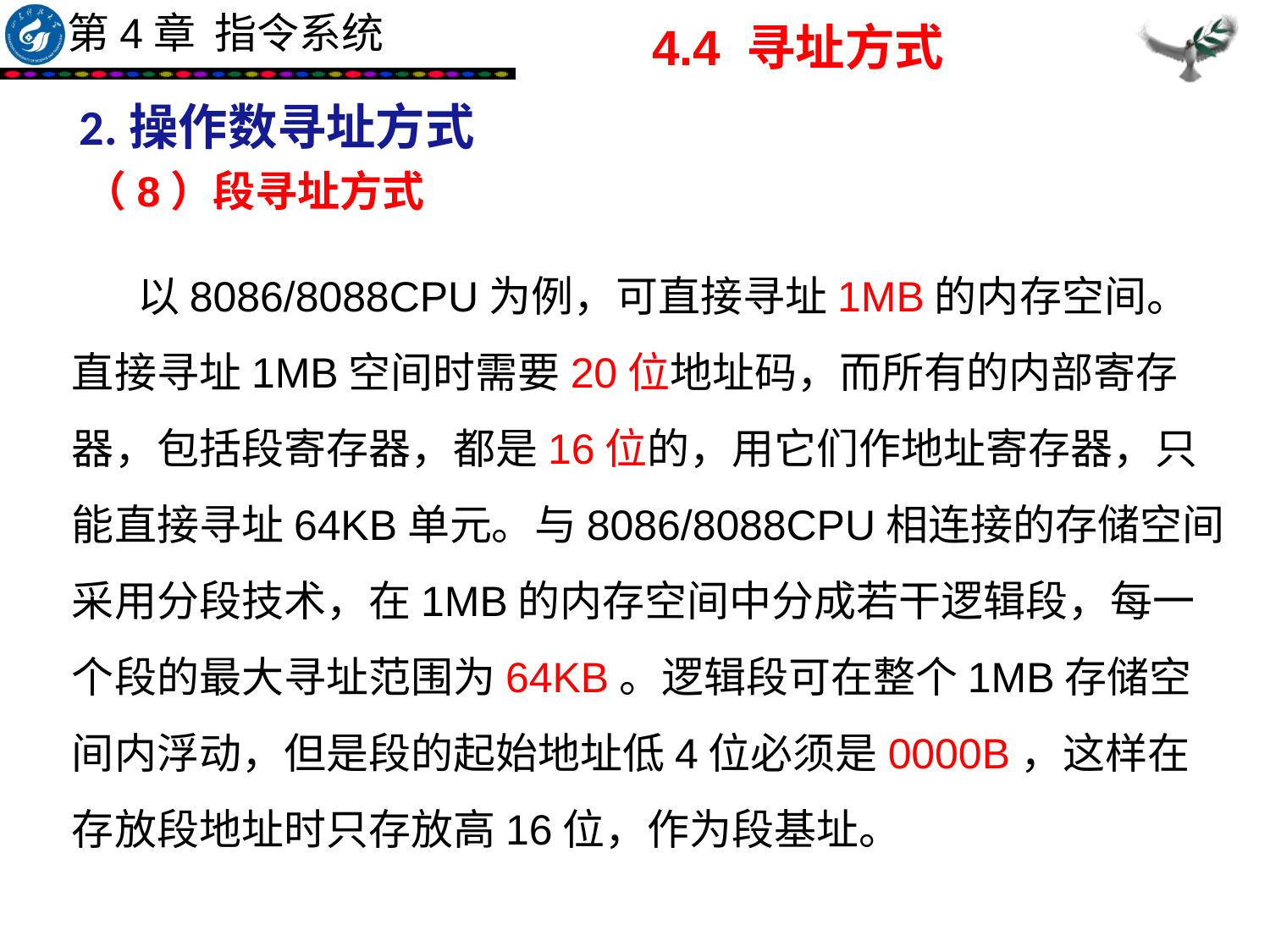

4.4 寻址方式
2.操作数寻址方式
（8）段寻址方式
        以8086/8088CPU为例，可直接寻址1MB的内存空间。直接寻址1MB空间时需要20位地址码，而所有的内部寄存器，包括段寄存器，都是16位的，用它们作地址寄存器，只能直接寻址64KB单元。与8086/8088CPU相连接的存储空间采用分段技术，在1MB的内存空间中分成若干逻辑段，每一个段的最大寻址范围为64KB。逻辑段可在整个1MB存储空间内浮动，但是段的起始地址低4位必须是0000B，这样在存放段地址时只存放高16位，作为段基址。